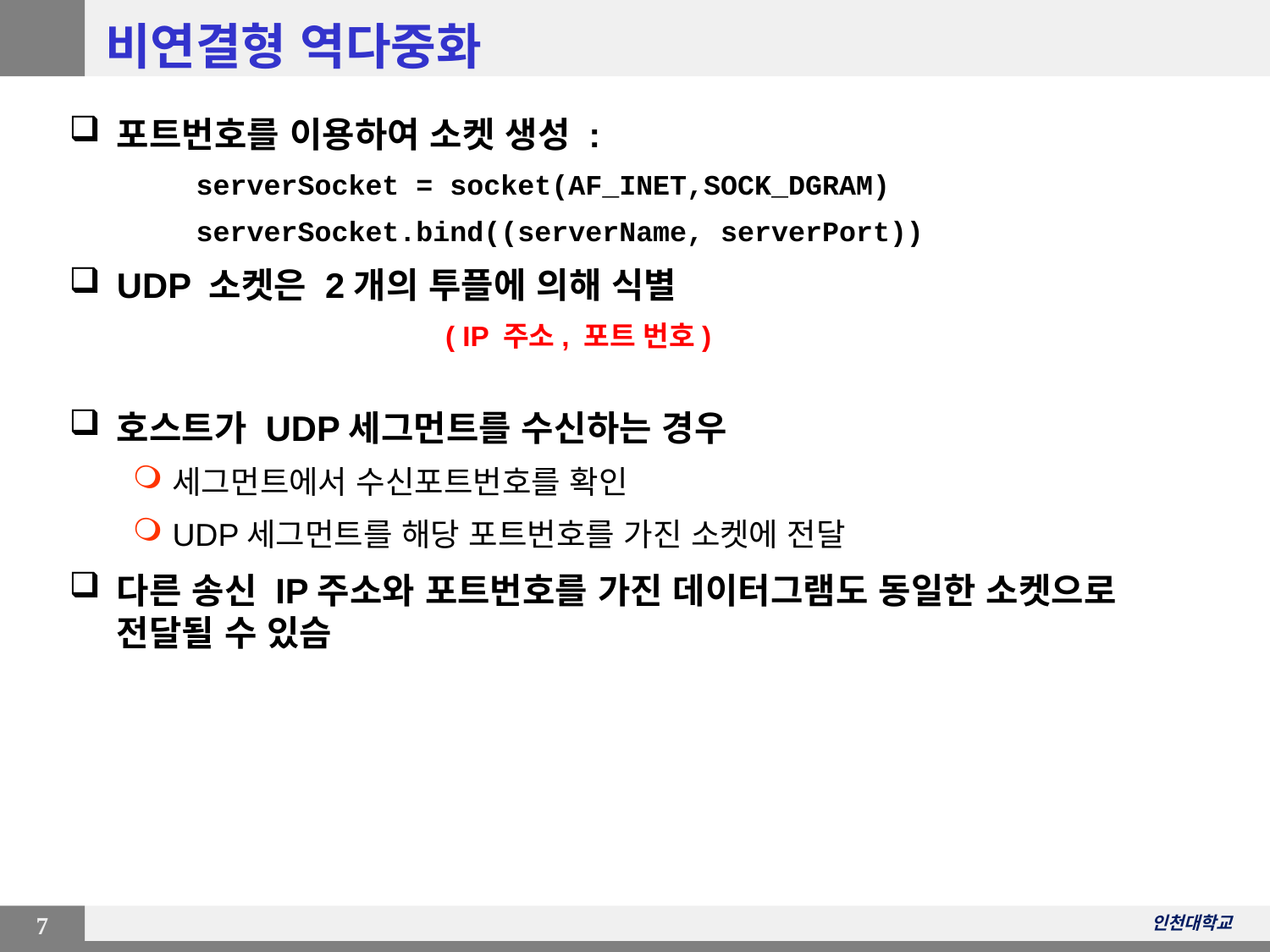

# 비연결형 역다중화
포트번호를 이용하여 소켓 생성 :
   	serverSocket = socket(AF_INET,SOCK_DGRAM)
	serverSocket.bind((serverName, serverPort))
UDP 소켓은 2개의 투플에 의해 식별
( IP 주소, 포트 번호)
호스트가 UDP세그먼트를 수신하는 경우
세그먼트에서 수신포트번호를 확인
UDP세그먼트를 해당 포트번호를 가진 소켓에 전달
다른 송신 IP주소와 포트번호를 가진 데이터그램도 동일한 소켓으로 전달될 수 있슴